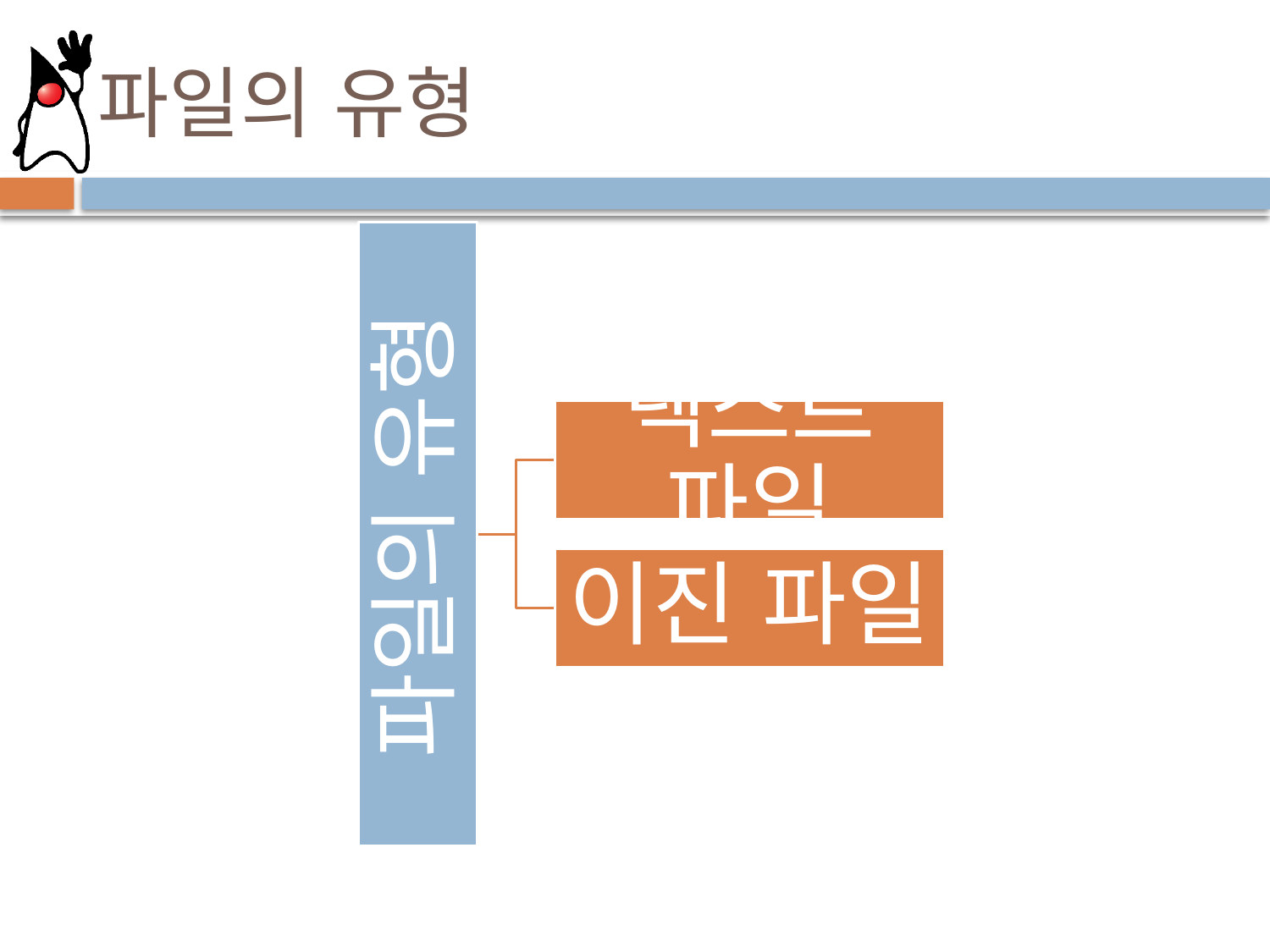

# 파일의 유형

파일의 유형
텍스트 파일
이진 파일